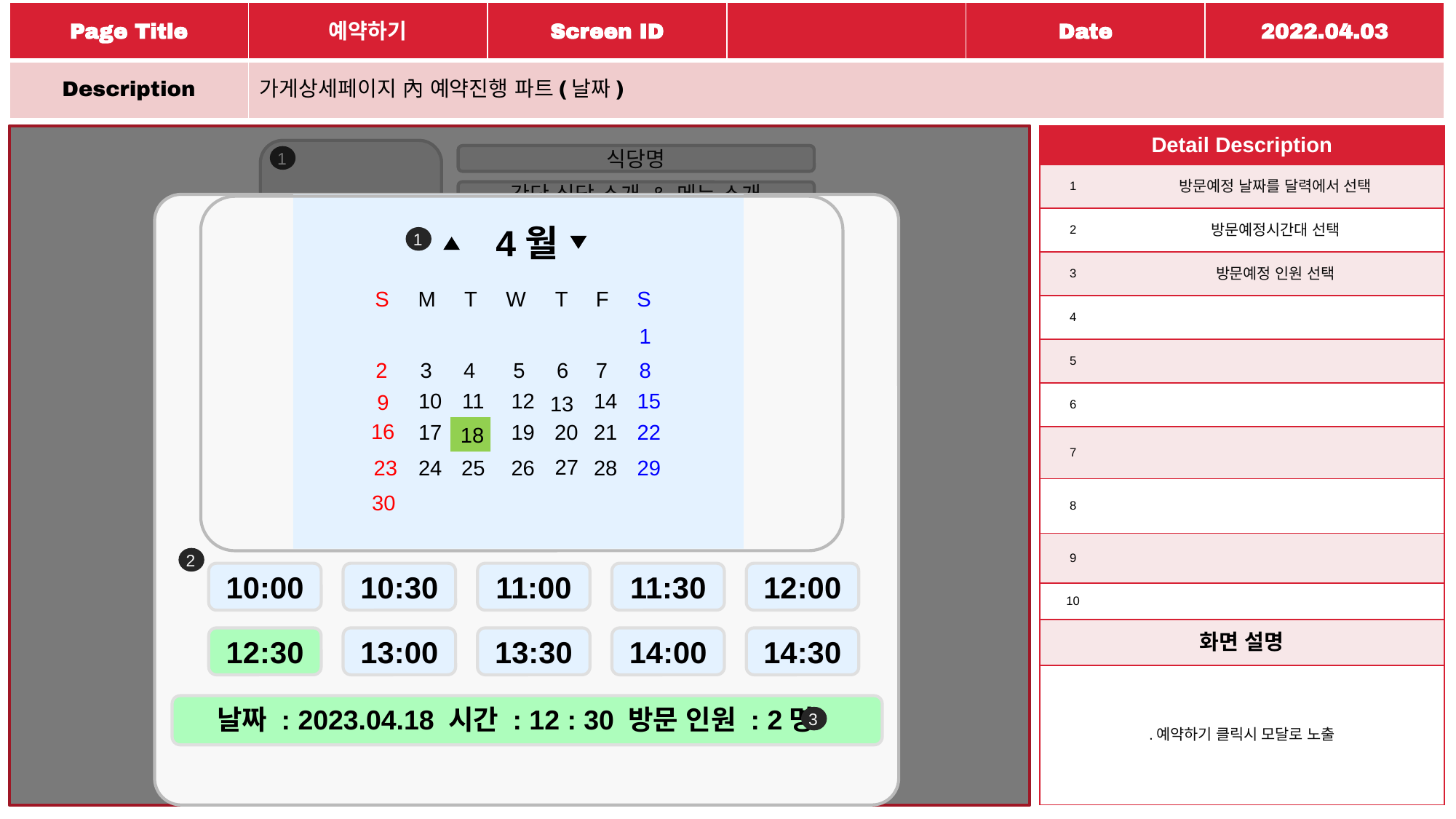

| Page Title | 예약하기 | Screen ID |  | Date | 2022.04.03 |
| --- | --- | --- | --- | --- | --- |
| Description | 가게상세페이지 內 예약진행 파트(날짜) |  |  |  |  |

| Detail Description |  |
| --- | --- |
| 1 | 방문예정 날짜를 달력에서 선택 |
| 2 | 방문예정시간대 선택 |
| 3 | 방문예정 인원 선택 |
| 4 |  |
| 5 |  |
| 6 |  |
| 7 |  |
| 8 |  |
| 9 |  |
| 10 |  |
| 화면 설명 |  |
| .예약하기 클릭시 모달로 노출 |  |
사진?
1

식당명
간단 식당 소개 & 메뉴 소개
전화번호
★별점 평균 (리뷰수?)
오픈시간 ~ 클로즈시간
주소
사업장 위치 지도 표시
2

리뷰사진
&
음식사진
리뷰사진
&
음식사진
리뷰사진
&
음식사진
리뷰사진
&
음식사진
3

리뷰 리스트
리뷰 리스트
리뷰 리스트
예약하기
4

사진?
1

식당명
간단 식당 소개 & 메뉴 소개

4월

S
M
T
W
T
F
S
1
2
3
4
5
6
7
8
10
11
12
14
15
9
13
16
17
19
20
21
22
18

27
23
24
25
26
28
29
30
전화번호
1

★별점 평균 (리뷰수?)
오픈시간 ~ 클로즈시간
주소
사업장 위치 지도 표시
2

리뷰사진
&
음식사진
리뷰사진
&
음식사진
리뷰사진
&
음식사진
리뷰사진
&
음식사진
3

2

10:00
10:30
11:00
11:30
12:00
12:30
13:00
13:30
14:00
14:30
리뷰 리스트
리뷰 리스트

리뷰 리스트

날짜 : 2023.04.18 시간 : 12 : 30 방문 인원 : 2명
3

예약하기
4